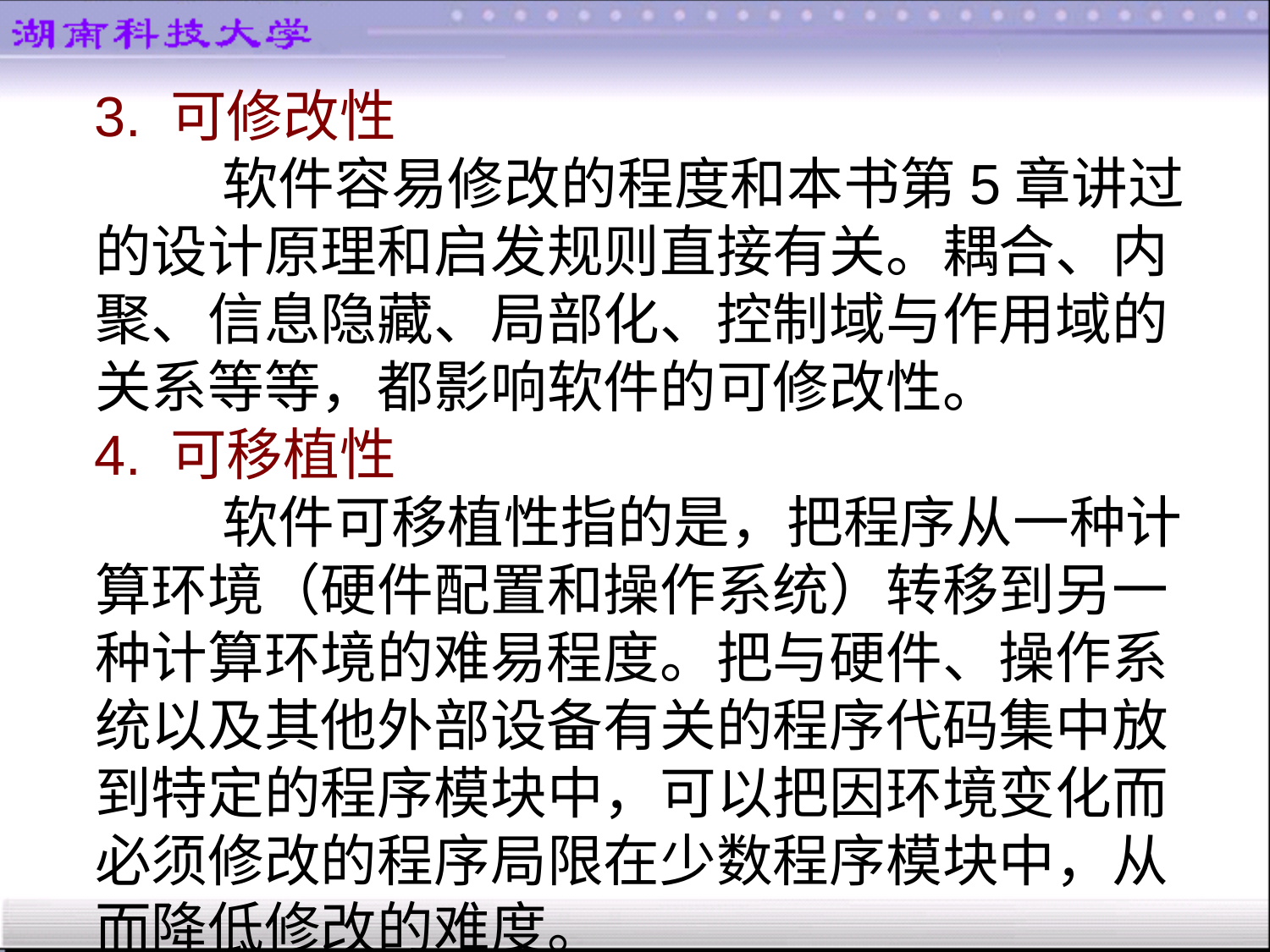

3. 可修改性
		软件容易修改的程度和本书第5章讲过的设计原理和启发规则直接有关。耦合、内聚、信息隐藏、局部化、控制域与作用域的关系等等，都影响软件的可修改性。
4. 可移植性
		软件可移植性指的是，把程序从一种计算环境（硬件配置和操作系统）转移到另一种计算环境的难易程度。把与硬件、操作系统以及其他外部设备有关的程序代码集中放到特定的程序模块中，可以把因环境变化而必须修改的程序局限在少数程序模块中，从而降低修改的难度。